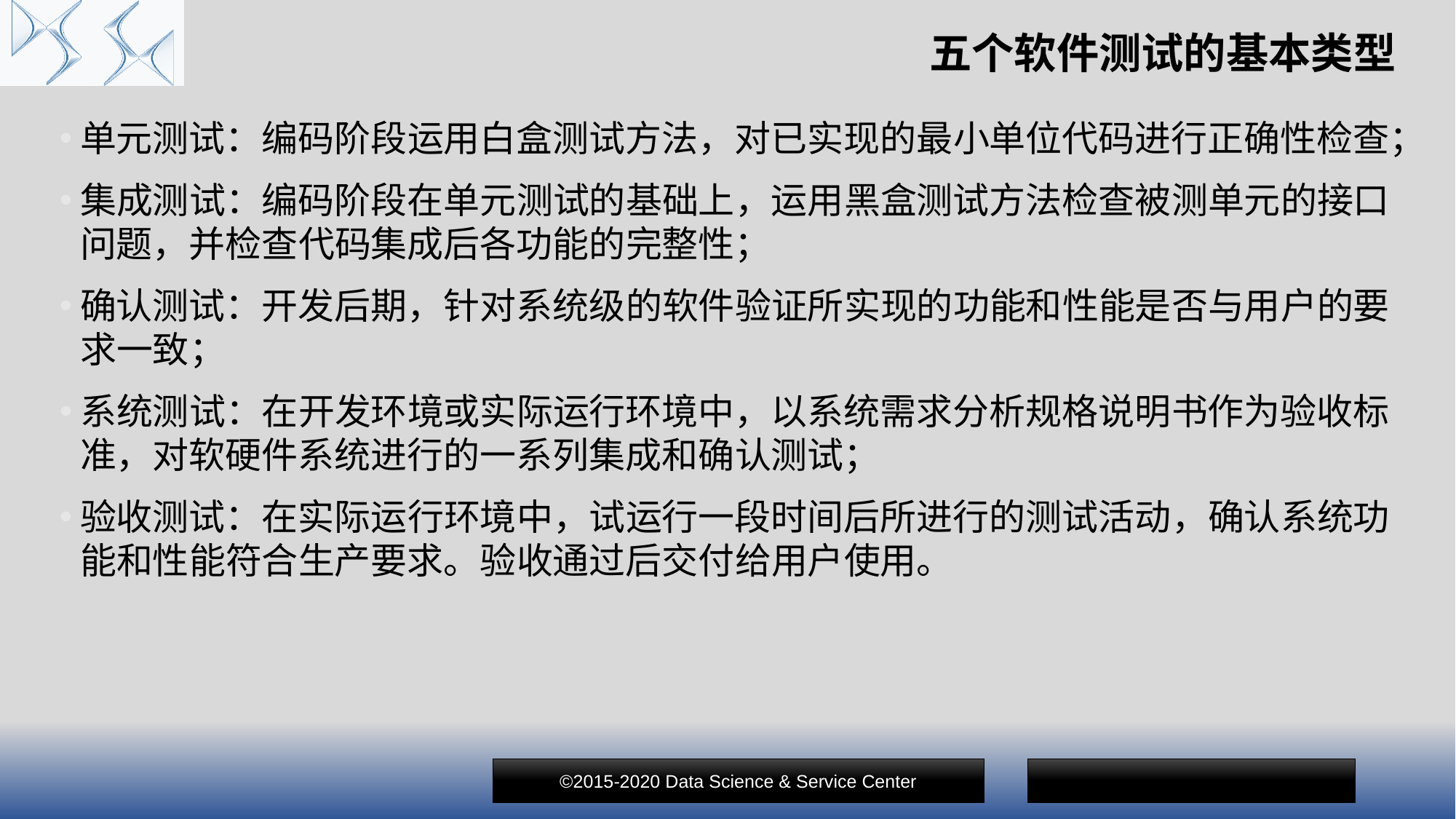

# 五个软件测试的基本类型
单元测试：编码阶段运用白盒测试方法，对已实现的最小单位代码进行正确性检查；
集成测试：编码阶段在单元测试的基础上，运用黑盒测试方法检查被测单元的接口问题，并检查代码集成后各功能的完整性；
确认测试：开发后期，针对系统级的软件验证所实现的功能和性能是否与用户的要求一致；
系统测试：在开发环境或实际运行环境中，以系统需求分析规格说明书作为验收标准，对软硬件系统进行的一系列集成和确认测试；
验收测试：在实际运行环境中，试运行一段时间后所进行的测试活动，确认系统功能和性能符合生产要求。验收通过后交付给用户使用。

©2015-2020 Data Science & Service Center
35